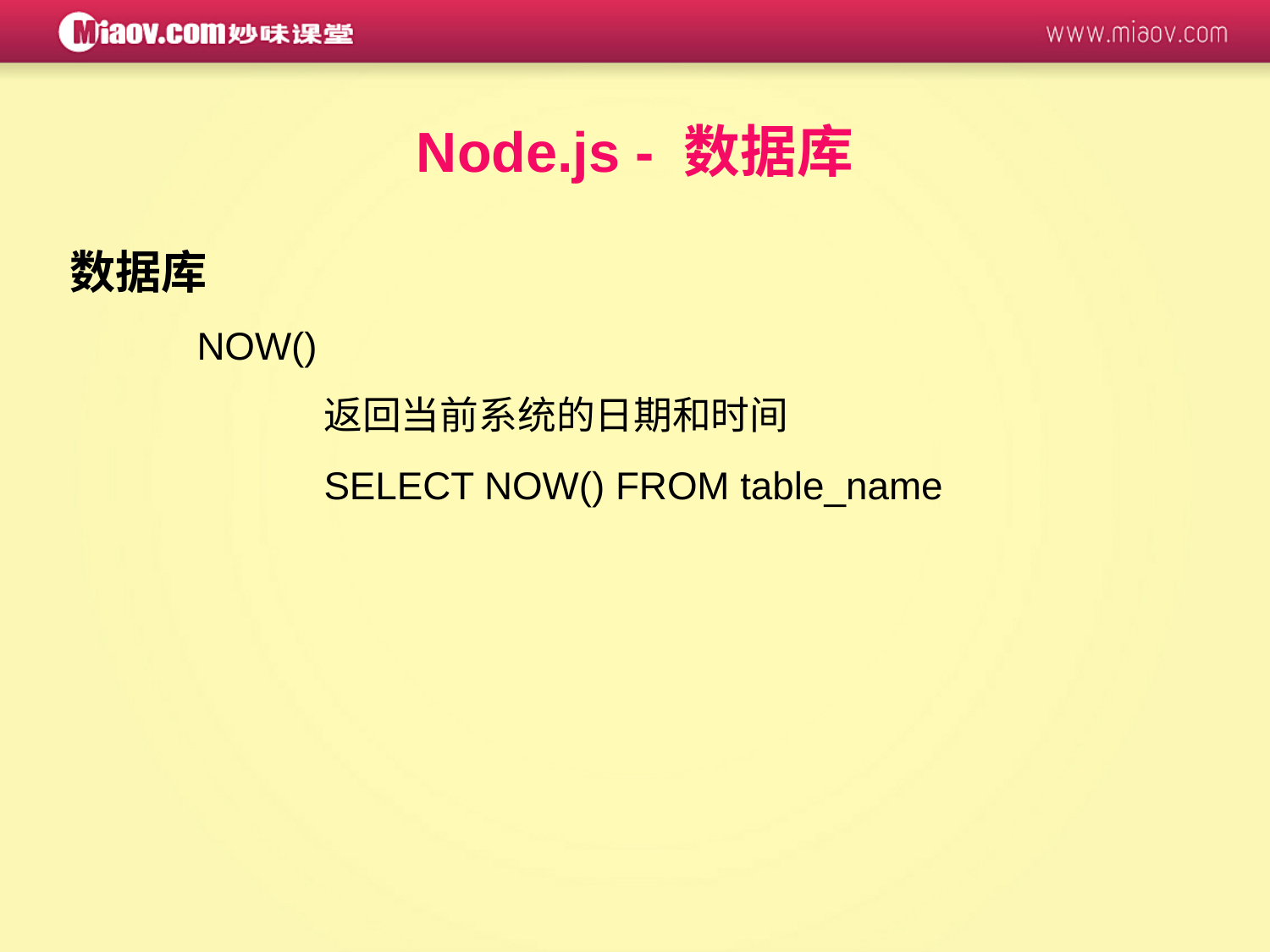

Node.js - 数据库
数据库
	NOW()
		返回当前系统的日期和时间
		SELECT NOW() FROM table_name